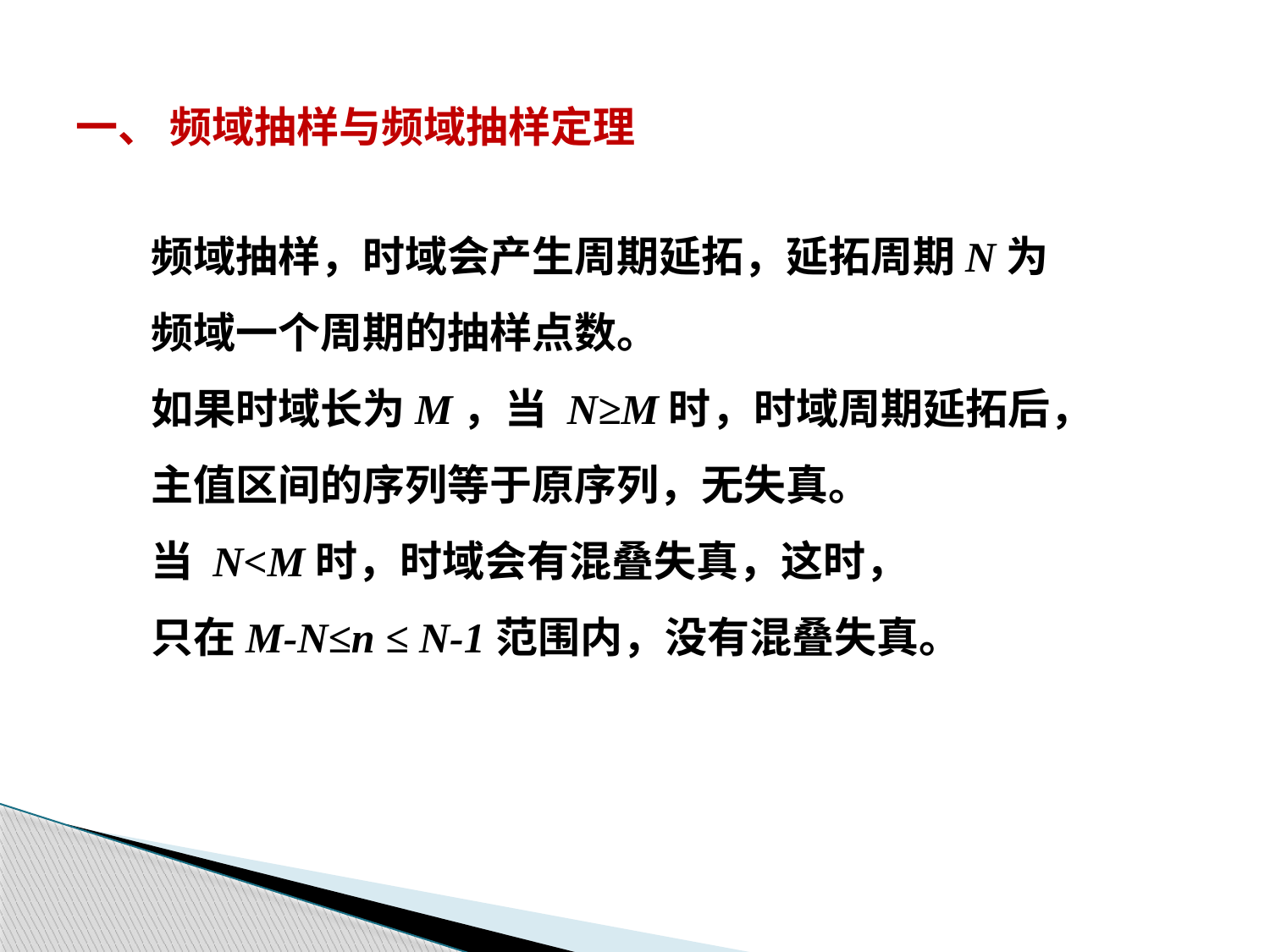

一、 频域抽样与频域抽样定理
频域抽样，时域会产生周期延拓，延拓周期N为
频域一个周期的抽样点数。
如果时域长为M，当 N≥M时，时域周期延拓后，
主值区间的序列等于原序列，无失真。
当 N<M时，时域会有混叠失真，这时，
只在M-N≤n ≤ N-1范围内，没有混叠失真。